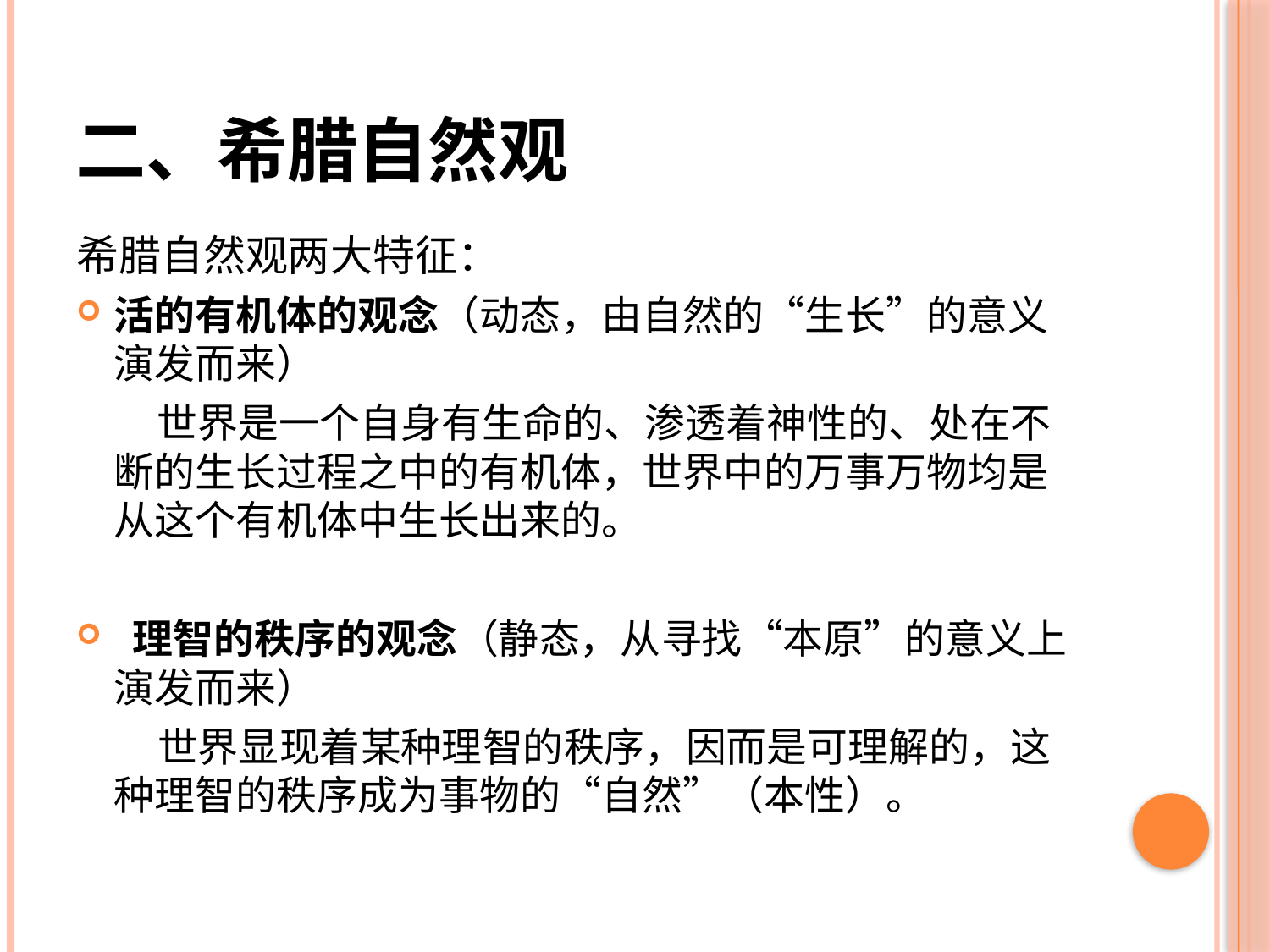

# 二、希腊自然观
希腊自然观两大特征：
活的有机体的观念（动态，由自然的“生长”的意义演发而来）
　　世界是一个自身有生命的、渗透着神性的、处在不断的生长过程之中的有机体，世界中的万事万物均是从这个有机体中生长出来的。

 理智的秩序的观念（静态，从寻找“本原”的意义上演发而来）
　　世界显现着某种理智的秩序，因而是可理解的，这种理智的秩序成为事物的“自然”（本性）。